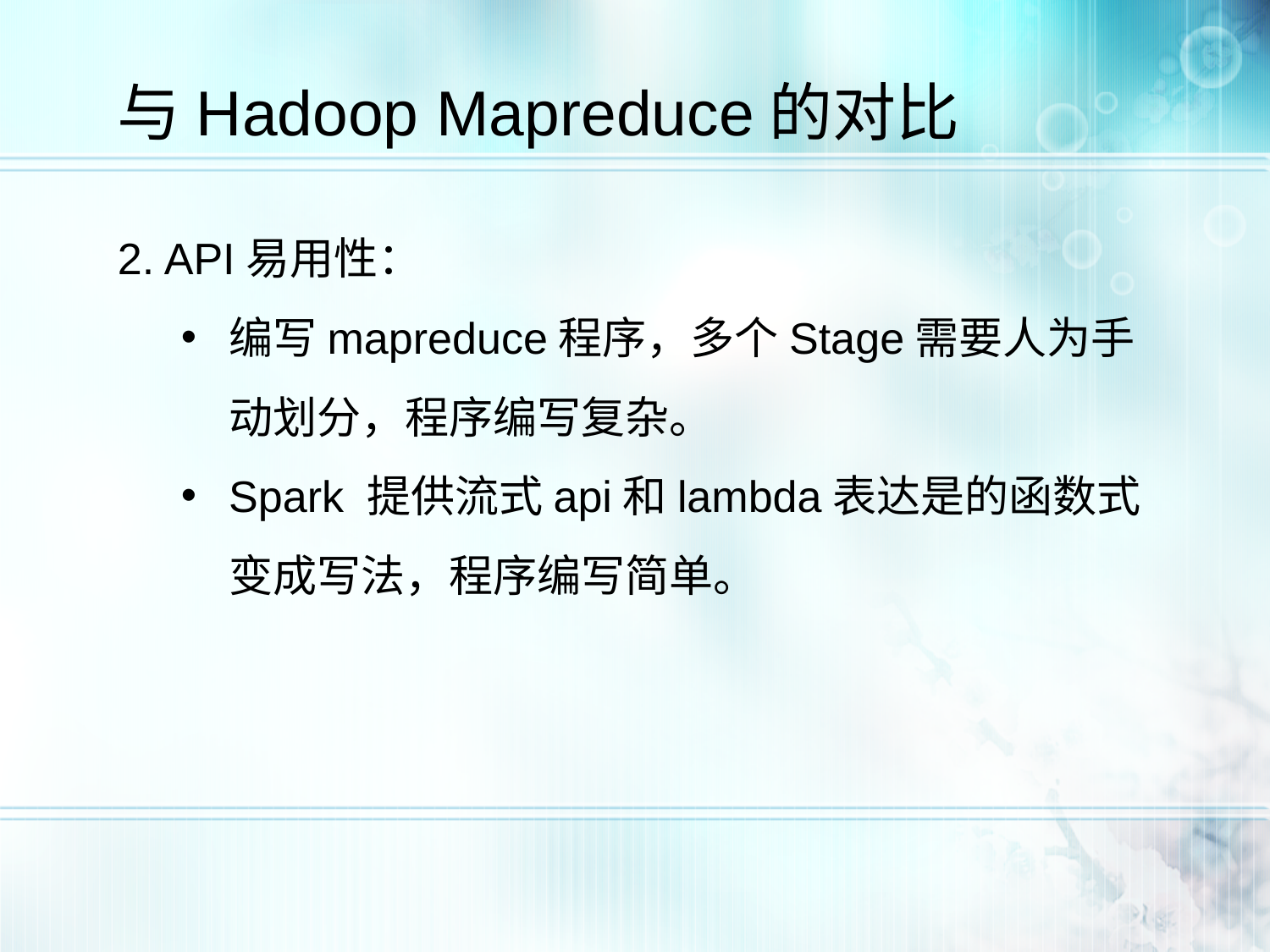

与Hadoop Mapreduce的对比
2. API易用性：
编写mapreduce程序，多个Stage需要人为手动划分，程序编写复杂。
Spark 提供流式api和lambda表达是的函数式变成写法，程序编写简单。